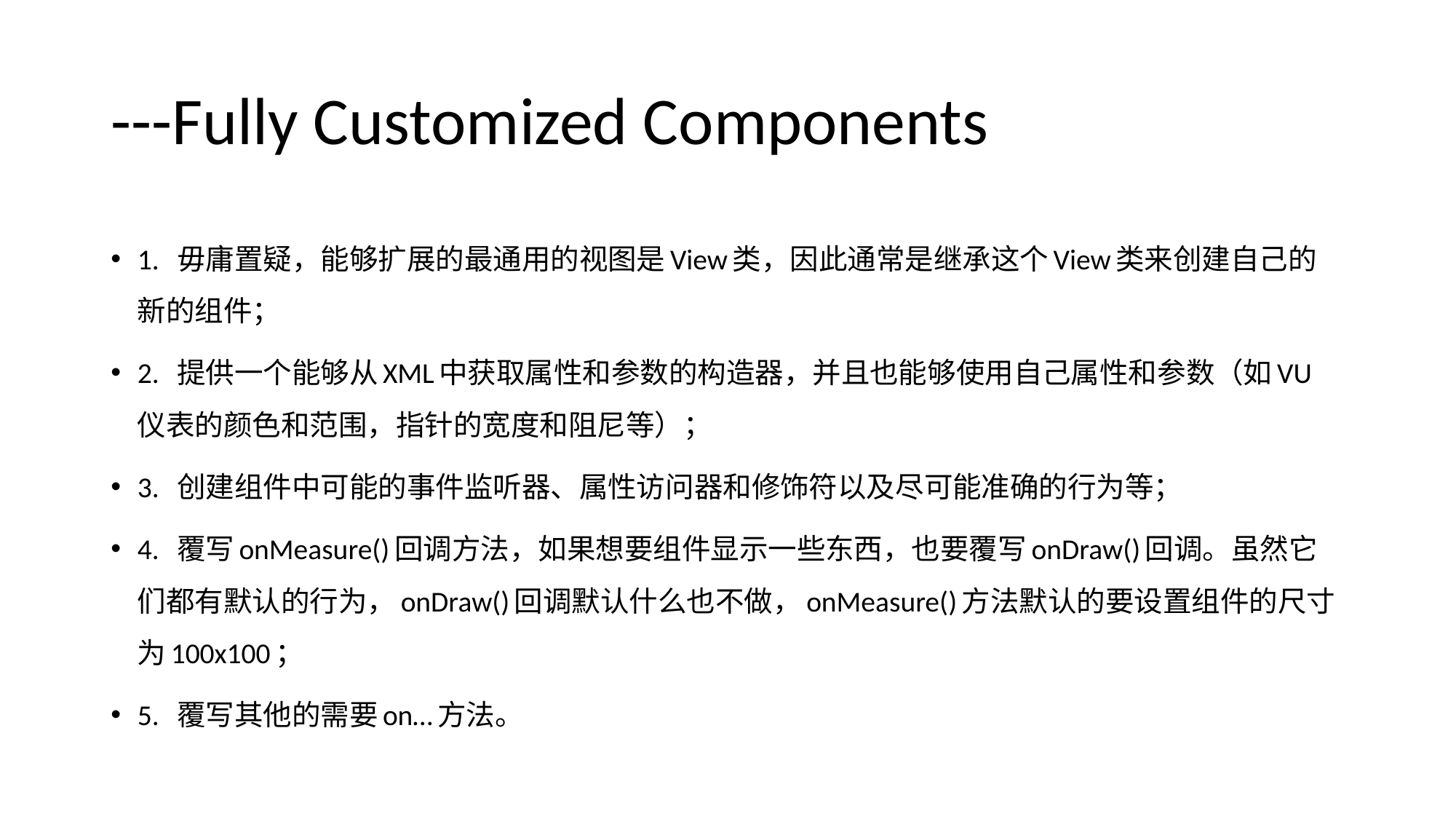

# ---Fully Customized Components
1.  毋庸置疑，能够扩展的最通用的视图是View类，因此通常是继承这个View类来创建自己的新的组件；
2.  提供一个能够从XML中获取属性和参数的构造器，并且也能够使用自己属性和参数（如VU仪表的颜色和范围，指针的宽度和阻尼等）；
3.  创建组件中可能的事件监听器、属性访问器和修饰符以及尽可能准确的行为等；
4.  覆写onMeasure()回调方法，如果想要组件显示一些东西，也要覆写onDraw()回调。虽然它们都有默认的行为，onDraw()回调默认什么也不做，onMeasure()方法默认的要设置组件的尺寸为100x100；
5.  覆写其他的需要on…方法。